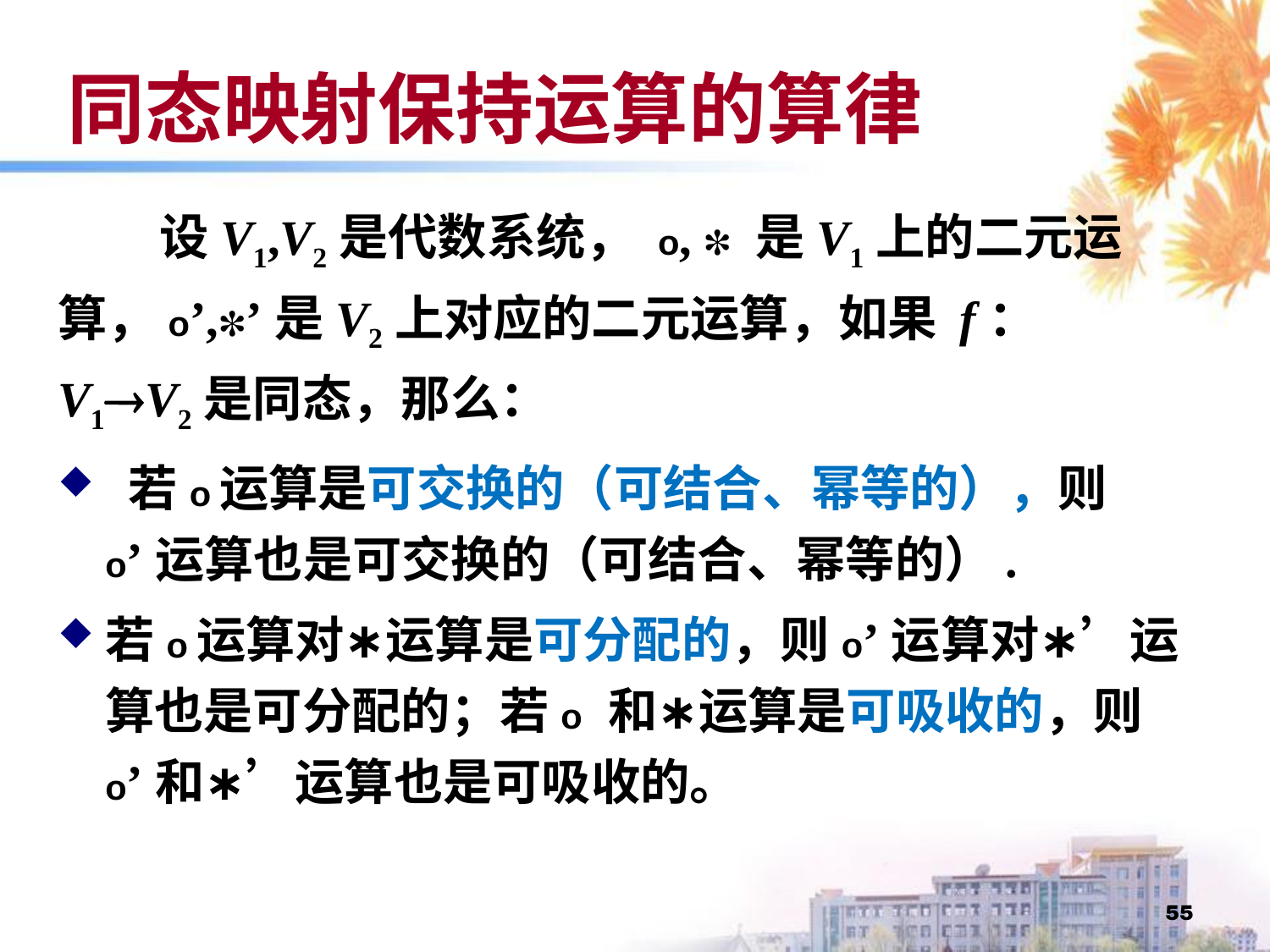

# 同态映射保持运算的算律
        设V1,V2是代数系统， o, ∗ 是V1上的二元运算，o’,∗’是V2上对应的二元运算，如果 f： V1→V2是同态，那么：
 若o运算是可交换的（可结合、幂等的），则o’运算也是可交换的（可结合、幂等的）.
若o运算对∗运算是可分配的，则o’运算对∗’运算也是可分配的；若o 和∗运算是可吸收的，则 o’和∗’运算也是可吸收的。
55